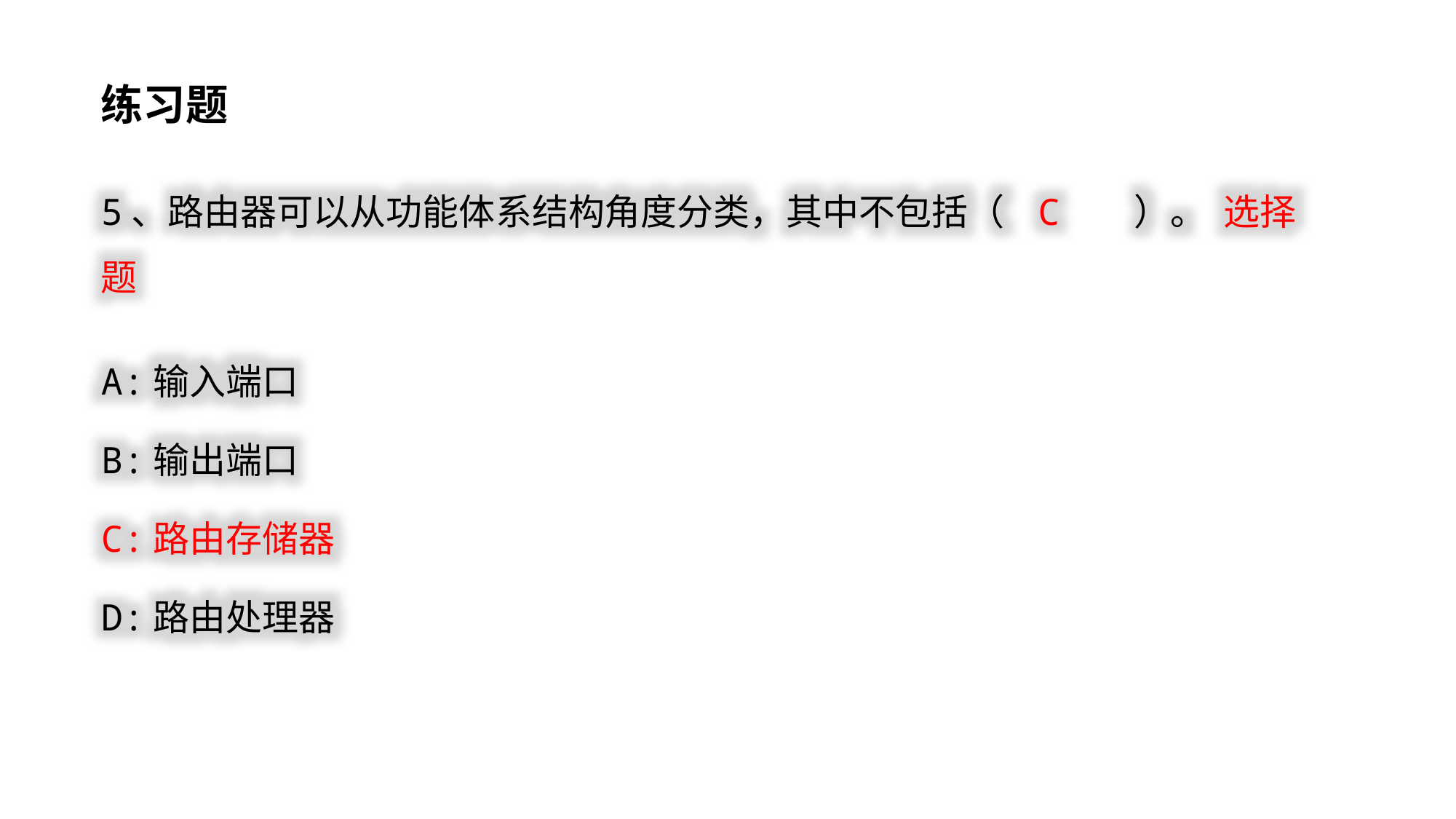

练习题
5、路由器可以从功能体系结构角度分类，其中不包括（   C   ）。  选择题

A:输入端口

B:输出端口

C:路由存储器

D:路由处理器